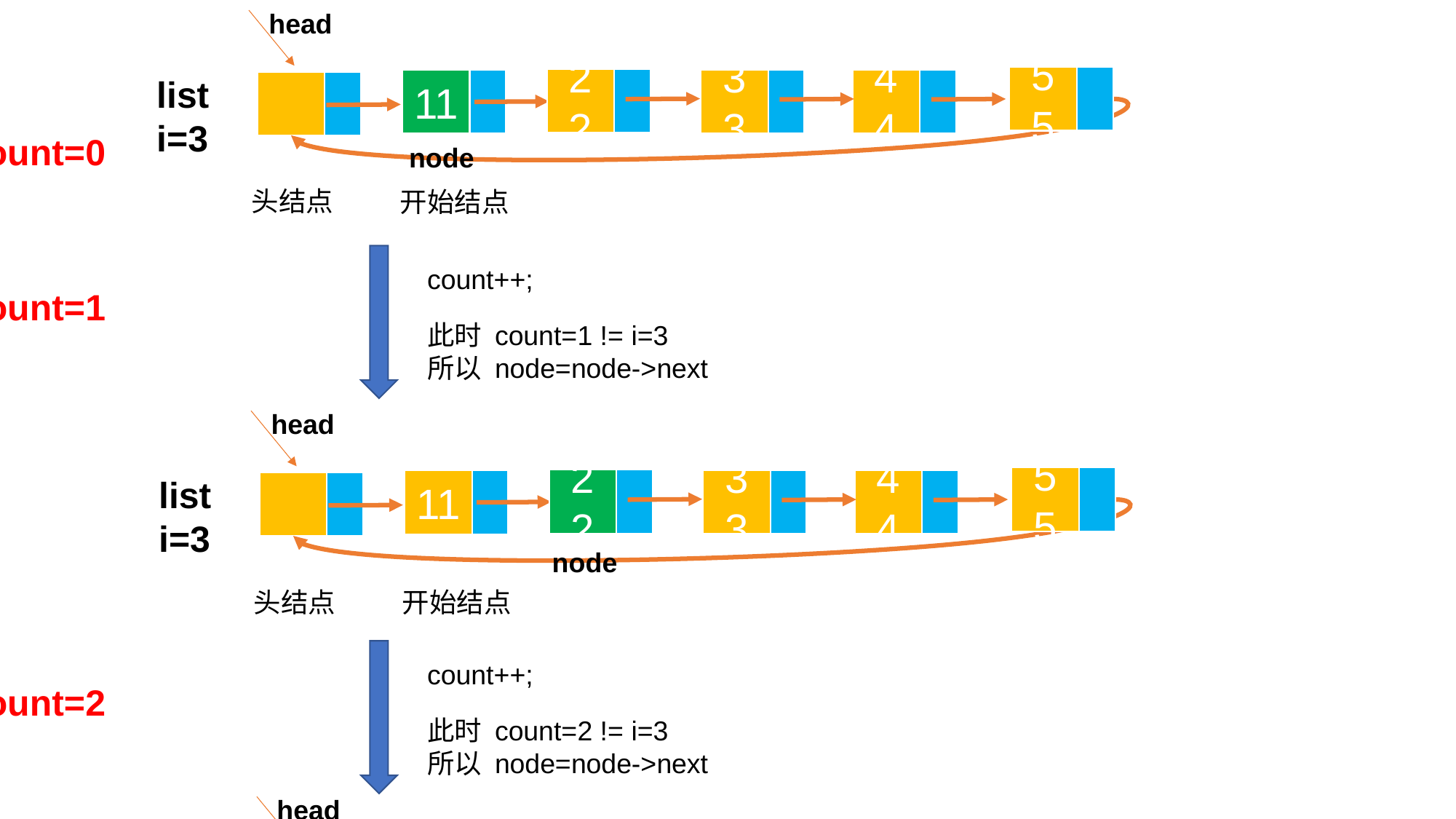

head
list
i=3
55

22

33

44

11

count=0
node
头结点
开始结点

count++;

count=1
此时 count=1 != i=3
所以 node=node->next
head
list
i=3
55

22

33

44

11

node
头结点
开始结点

count++;

count=2
此时 count=2 != i=3
所以 node=node->next
head
list
i=3
55

22

33

44

11

node
头结点
开始结点

count++;

count=3
此时 count=3 == i=3
所以 return node
33